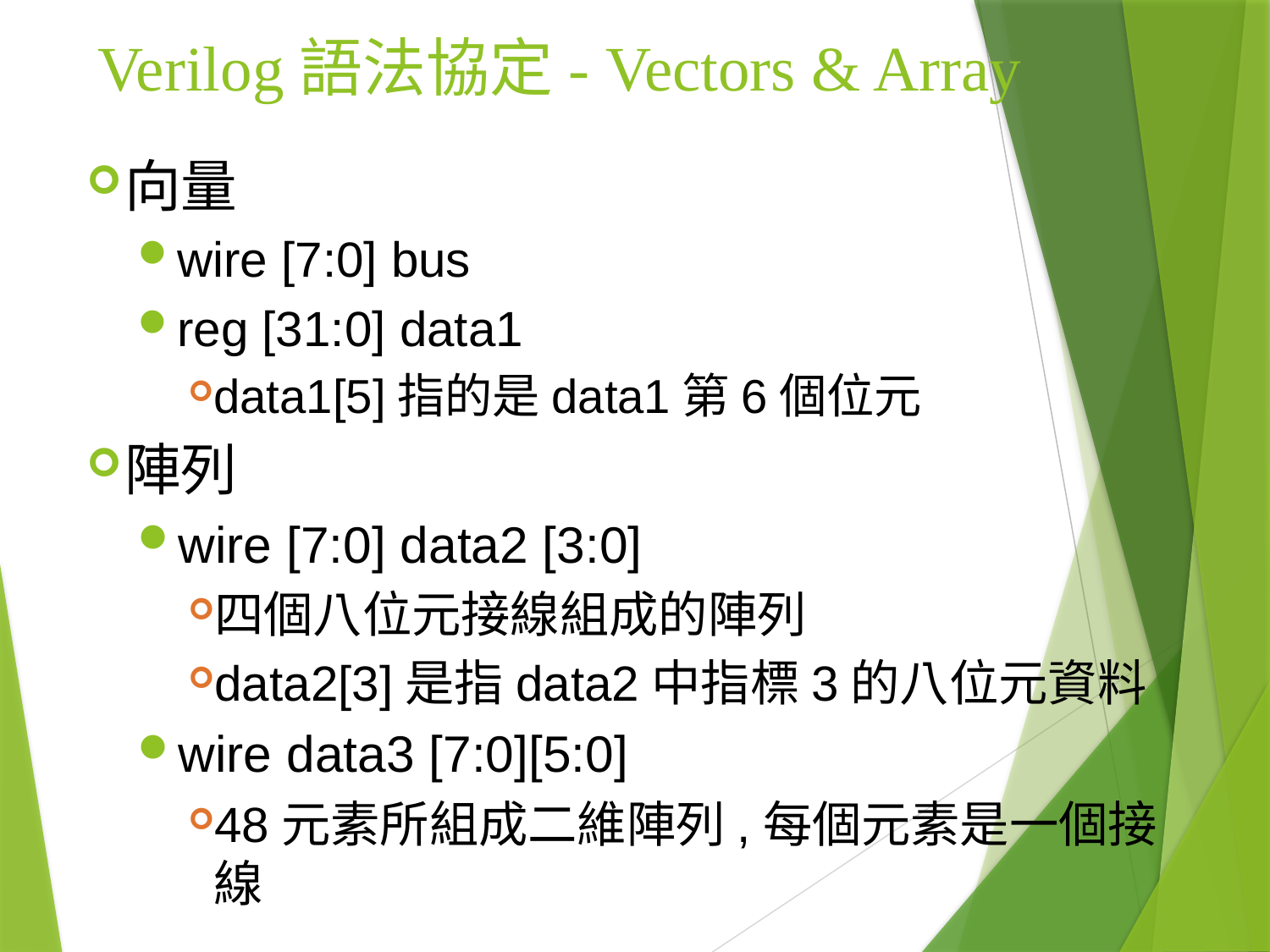

# Verilog語法協定- Vectors & Array
向量
wire [7:0] bus
reg [31:0] data1
data1[5]指的是data1第6個位元
陣列
wire [7:0] data2 [3:0]
四個八位元接線組成的陣列
data2[3]是指data2中指標3的八位元資料
wire data3 [7:0][5:0]
48元素所組成二維陣列,每個元素是一個接線